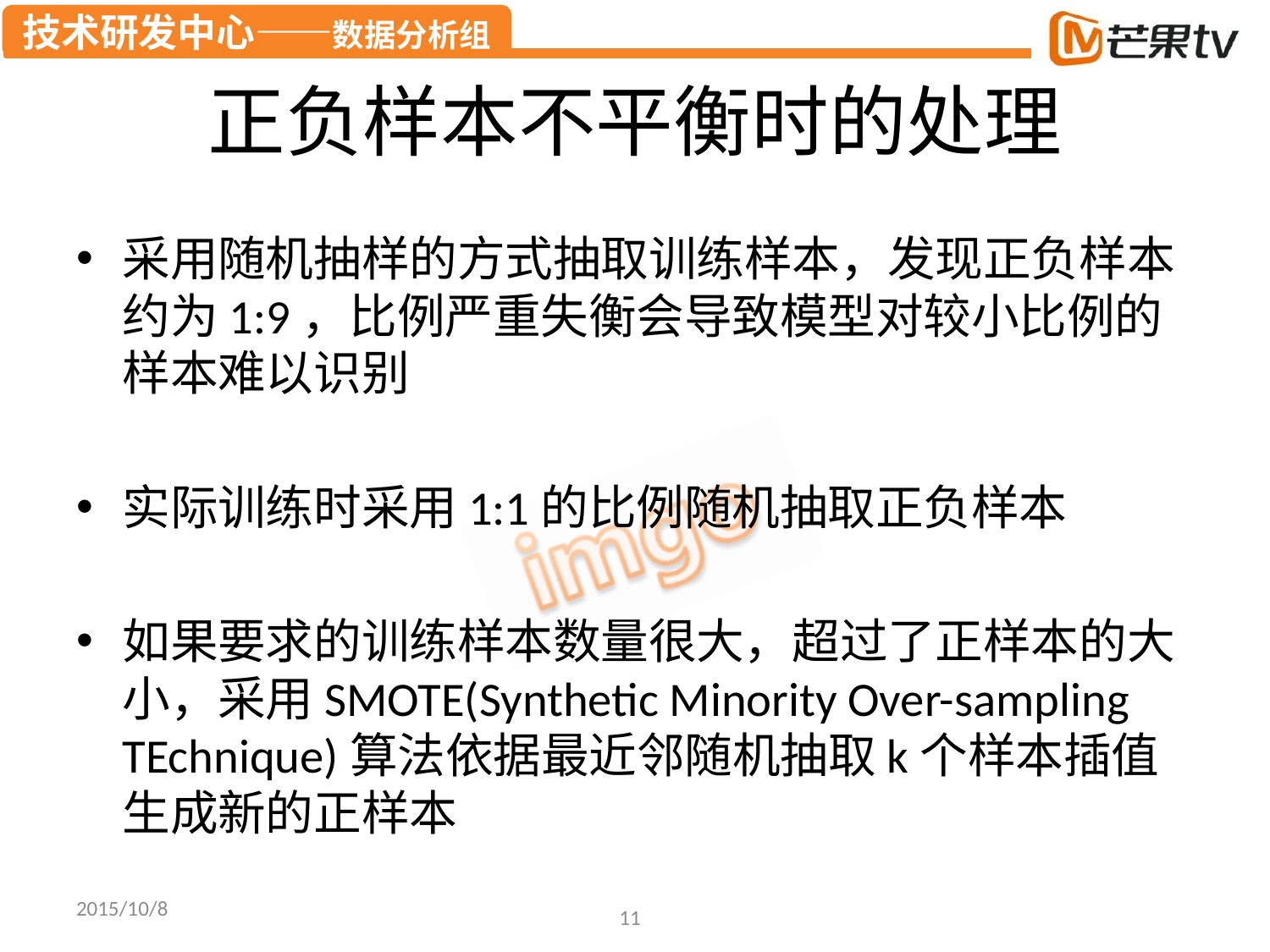

# 正负样本不平衡时的处理
采用随机抽样的方式抽取训练样本，发现正负样本约为1:9，比例严重失衡会导致模型对较小比例的样本难以识别

实际训练时采用1:1的比例随机抽取正负样本

如果要求的训练样本数量很大，超过了正样本的大小，采用SMOTE(Synthetic Minority Over-sampling TEchnique)算法依据最近邻随机抽取k个样本插值生成新的正样本
2015/10/8
11